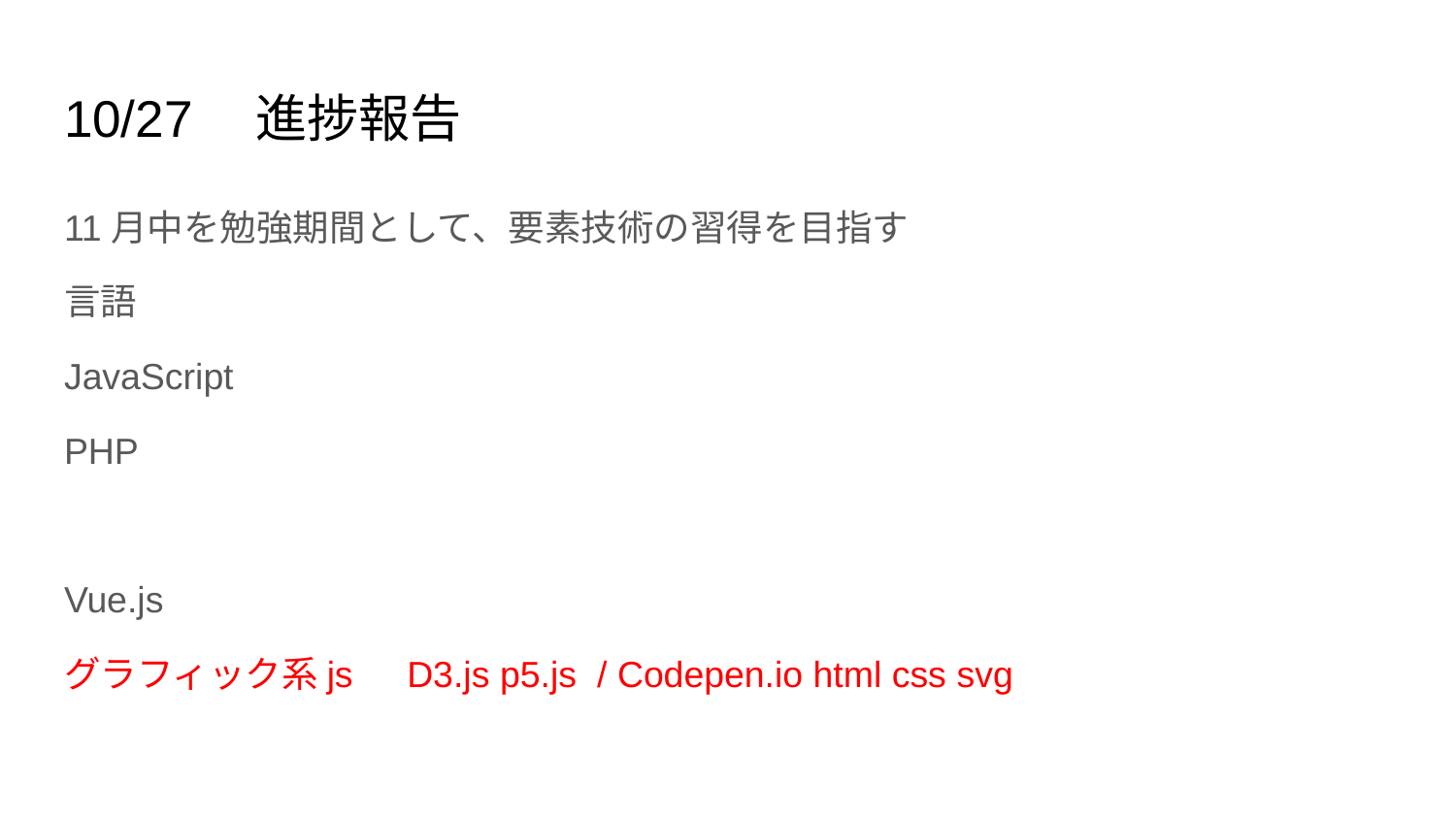

# 10/27　進捗報告
11月中を勉強期間として、要素技術の習得を目指す
言語
JavaScript
PHP

Vue.js
グラフィック系js　D3.js p5.js  / Codepen.io html css svg